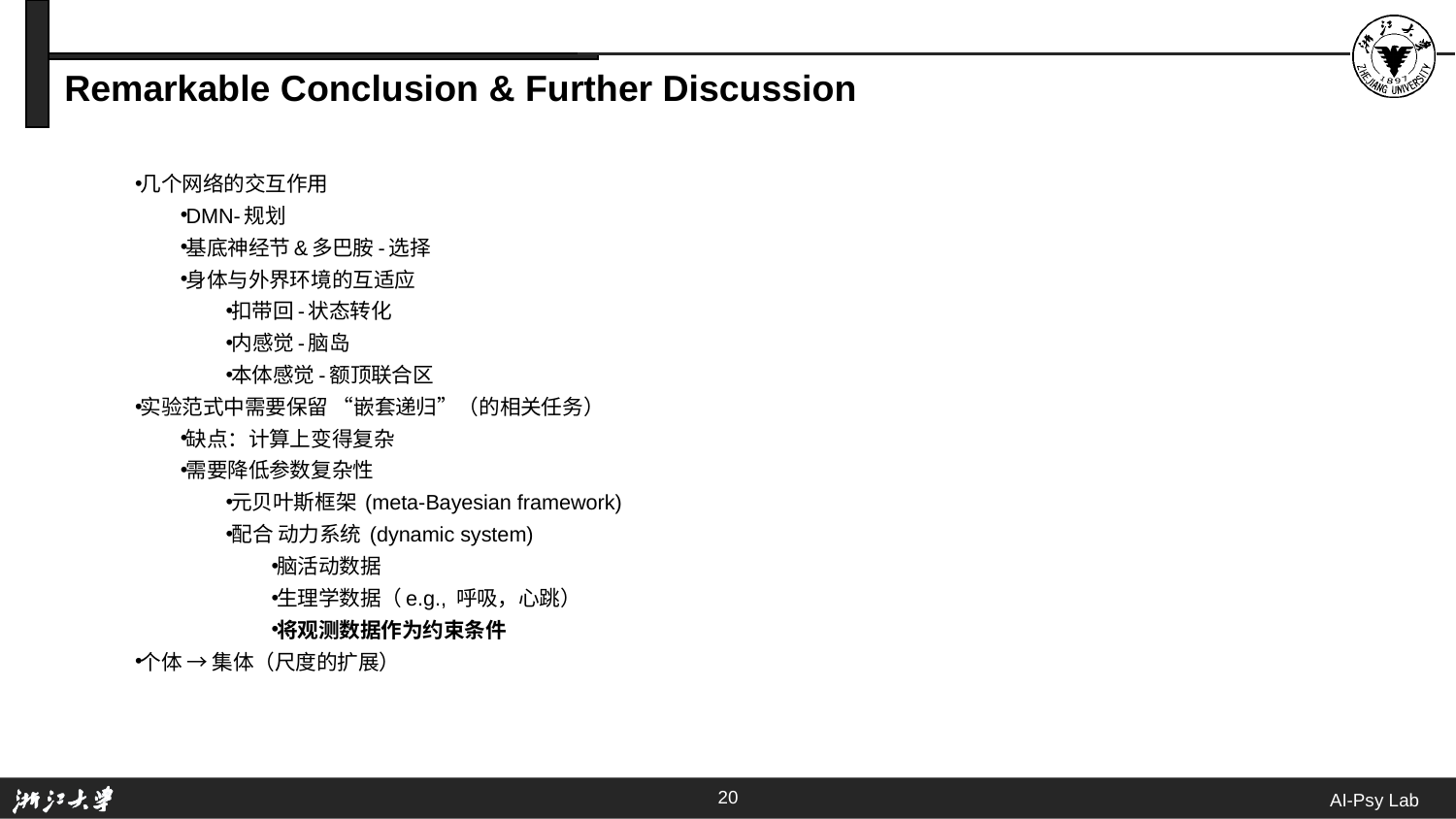

# Remarkable Conclusion & Further Discussion
几个网络的交互作用
DMN-规划
基底神经节&多巴胺-选择
身体与外界环境的互适应
扣带回-状态转化
内感觉-脑岛
本体感觉-额顶联合区
实验范式中需要保留 “嵌套递归”（的相关任务）
缺点：计算上变得复杂
需要降低参数复杂性
元贝叶斯框架 (meta-Bayesian framework)
配合 动力系统 (dynamic system)
脑活动数据
生理学数据（e.g., 呼吸，心跳）
将观测数据作为约束条件
个体 → 集体（尺度的扩展）
20